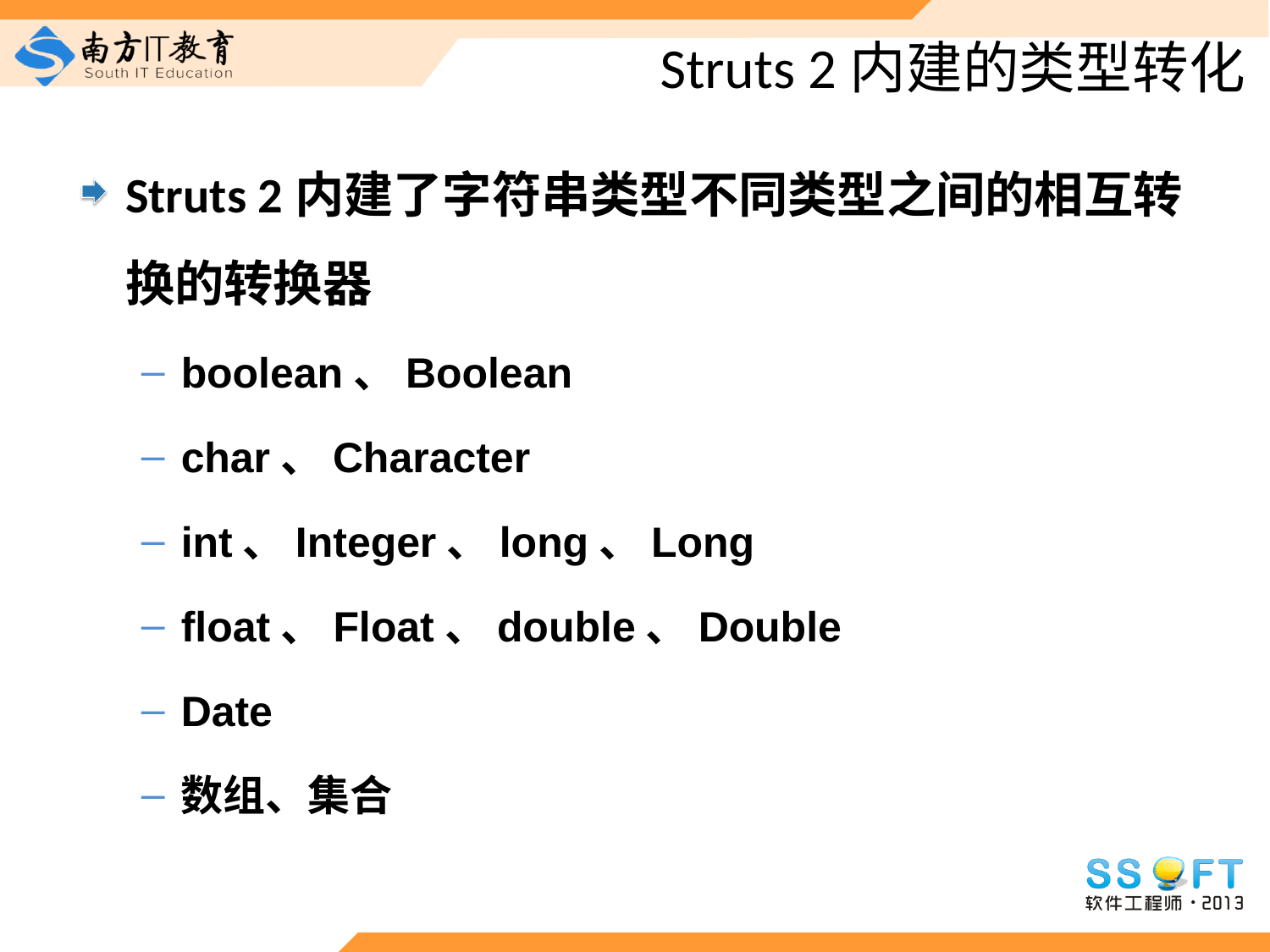

# Struts 2内建的类型转化
Struts 2内建了字符串类型不同类型之间的相互转换的转换器
boolean、Boolean
char、Character
int、Integer、long、Long
float、Float、double、Double
Date
数组、集合